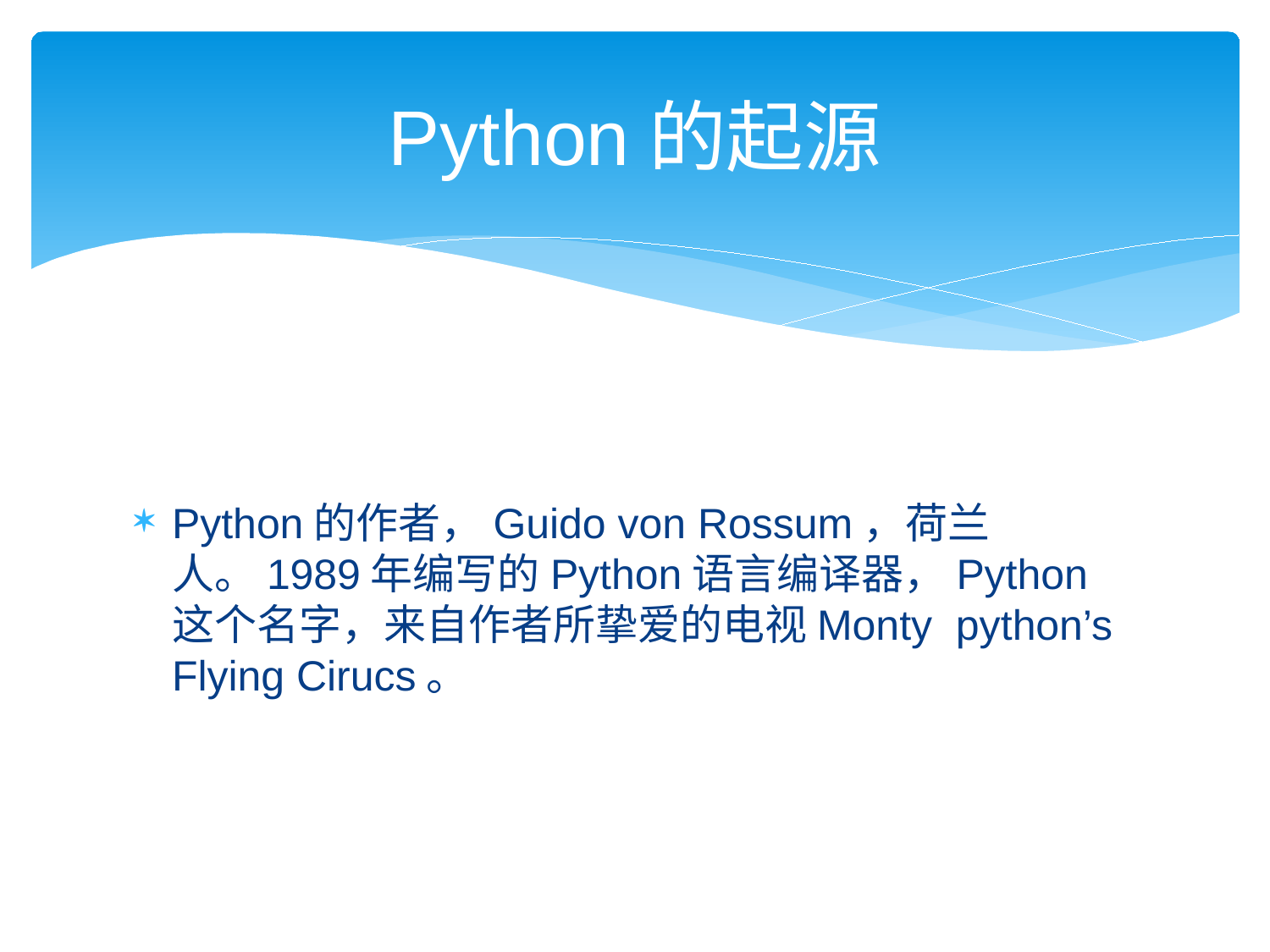

# Python的起源

Python的作者，Guido von Rossum，荷兰人。1989年编写的Python语言编译器，Python这个名字，来自作者所挚爱的电视Monty  python’s Flying Cirucs。